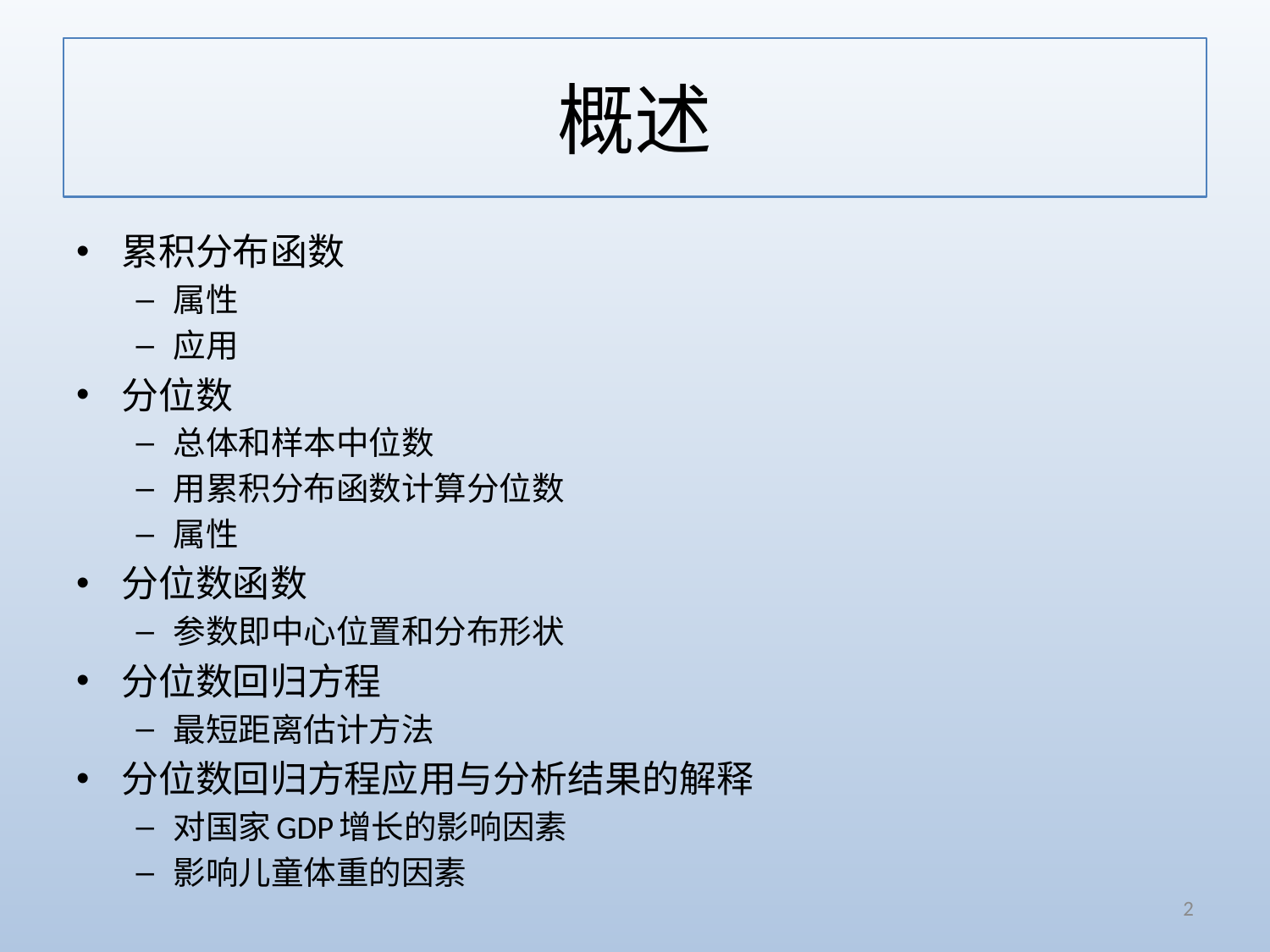

# 概述
累积分布函数
属性
应用
分位数
总体和样本中位数
用累积分布函数计算分位数
属性
分位数函数
参数即中心位置和分布形状
分位数回归方程
最短距离估计方法
分位数回归方程应用与分析结果的解释
对国家GDP增长的影响因素
影响儿童体重的因素

2